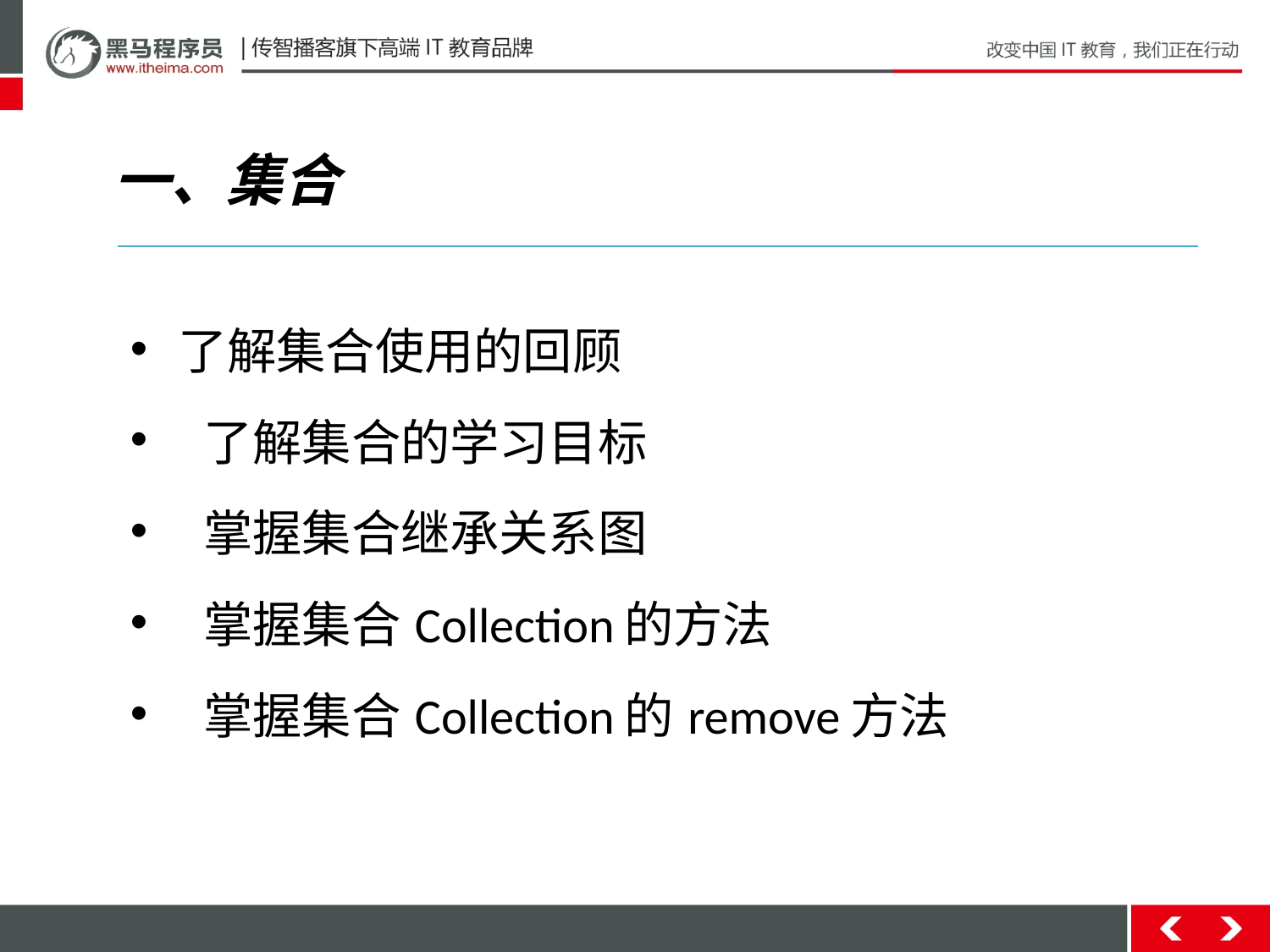

一、集合
了解集合使用的回顾
 了解集合的学习目标
 掌握集合继承关系图
 掌握集合Collection的方法
 掌握集合Collection的remove方法